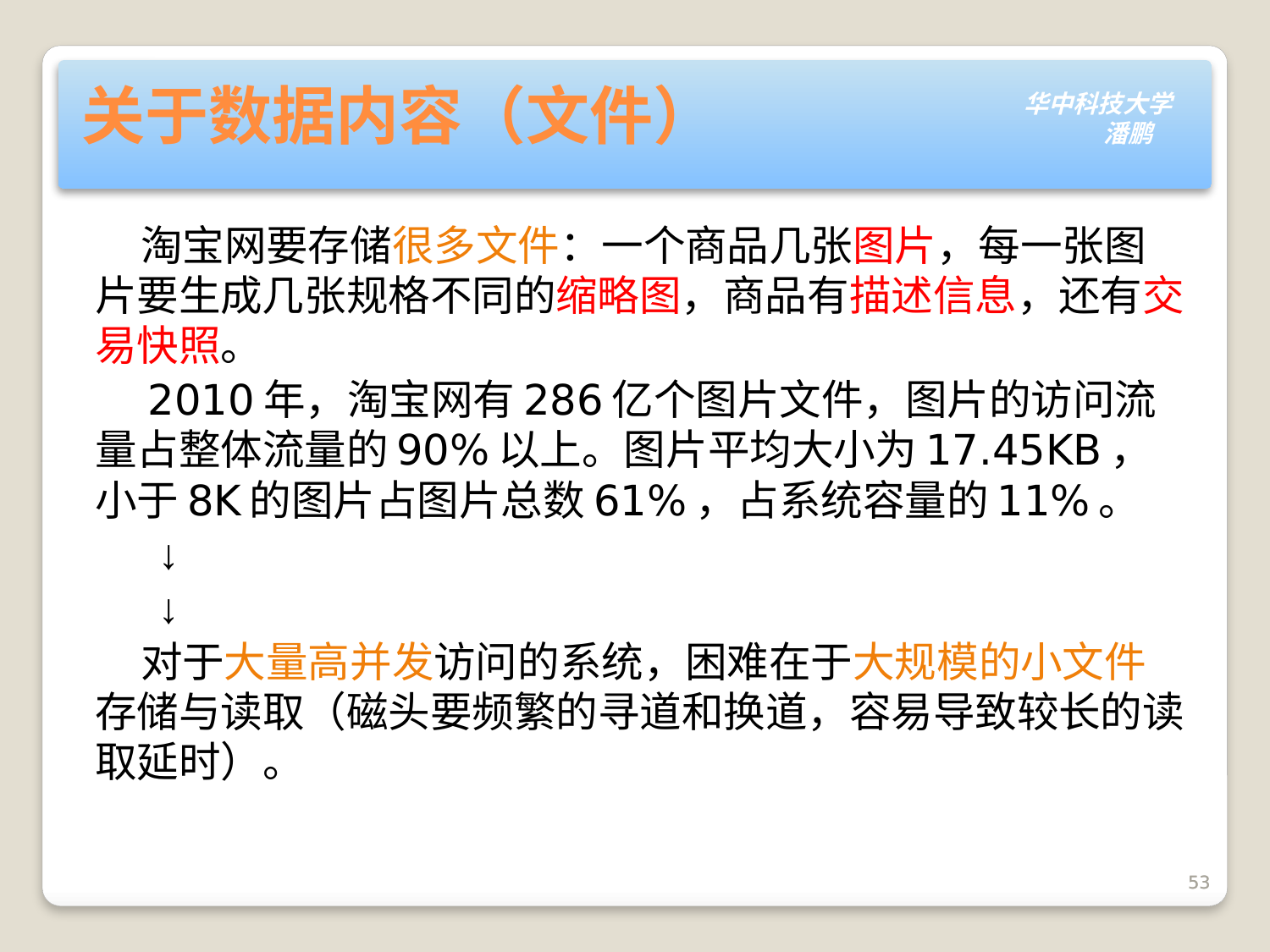

# 关于数据内容（文件）
    淘宝网要存储很多文件：一个商品几张图片，每一张图片要生成几张规格不同的缩略图，商品有描述信息，还有交易快照。
    2010年，淘宝网有286亿个图片文件，图片的访问流量占整体流量的90%以上。图片平均大小为17.45KB，小于8K的图片占图片总数61%，占系统容量的11%。
      ↓
      ↓
    对于大量高并发访问的系统，困难在于大规模的小文件存储与读取（磁头要频繁的寻道和换道，容易导致较长的读取延时）。
53
53